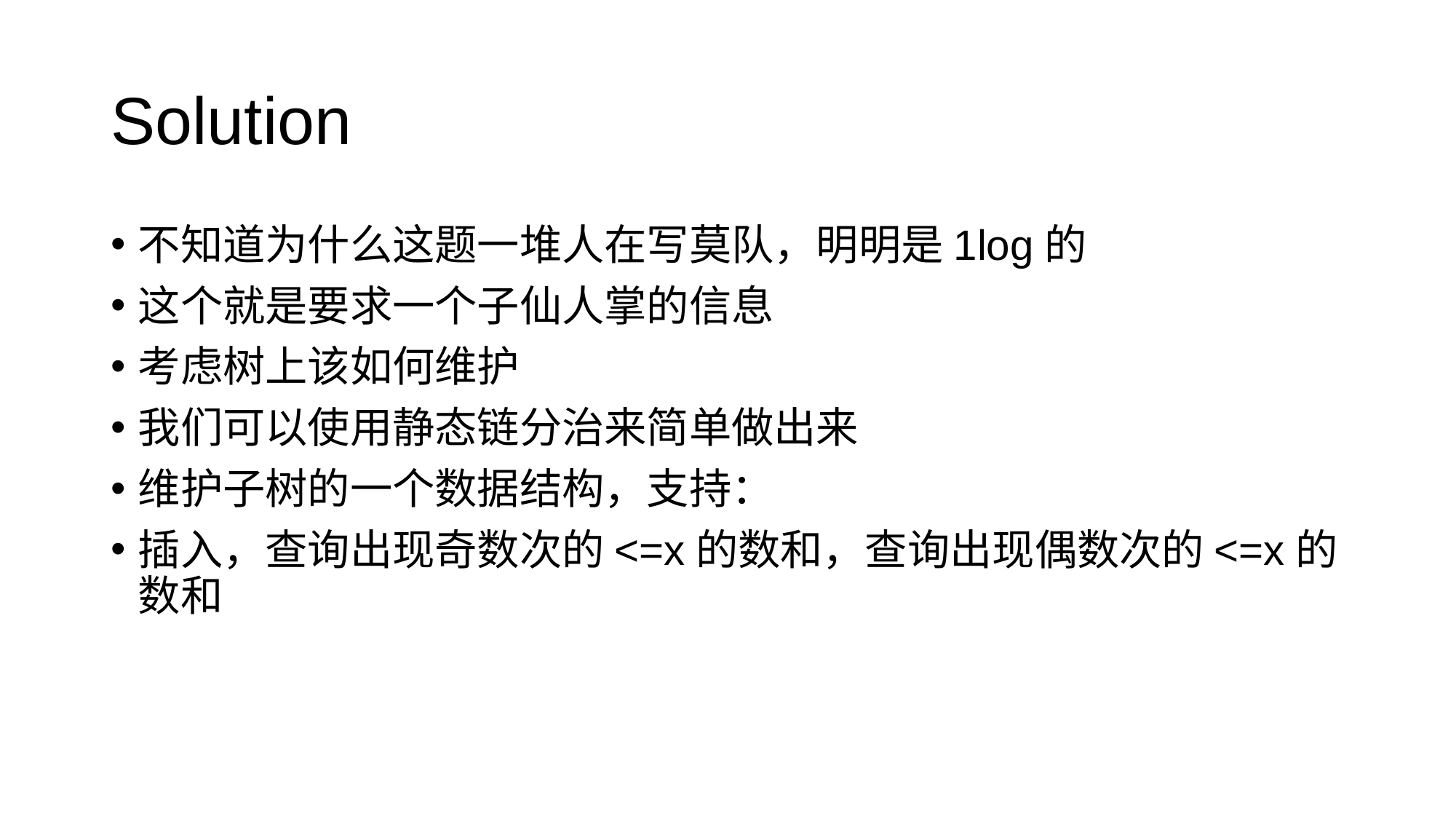

# Solution
不知道为什么这题一堆人在写莫队，明明是1log的
这个就是要求一个子仙人掌的信息
考虑树上该如何维护
我们可以使用静态链分治来简单做出来
维护子树的一个数据结构，支持：
插入，查询出现奇数次的<=x的数和，查询出现偶数次的<=x的数和